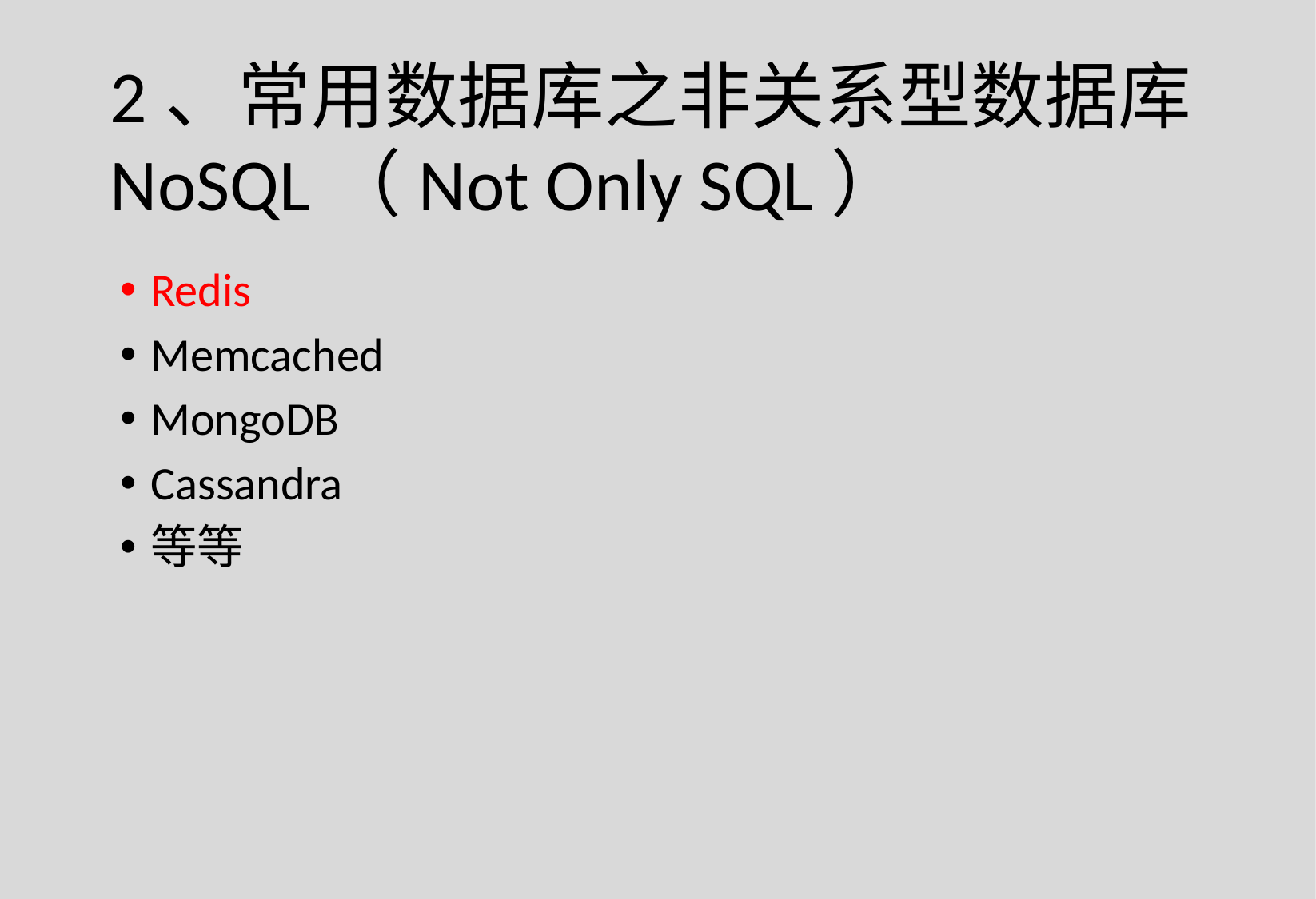

2、常用数据库之非关系型数据库
NoSQL（Not Only SQL）
Redis
Memcached
MongoDB
Cassandra
等等